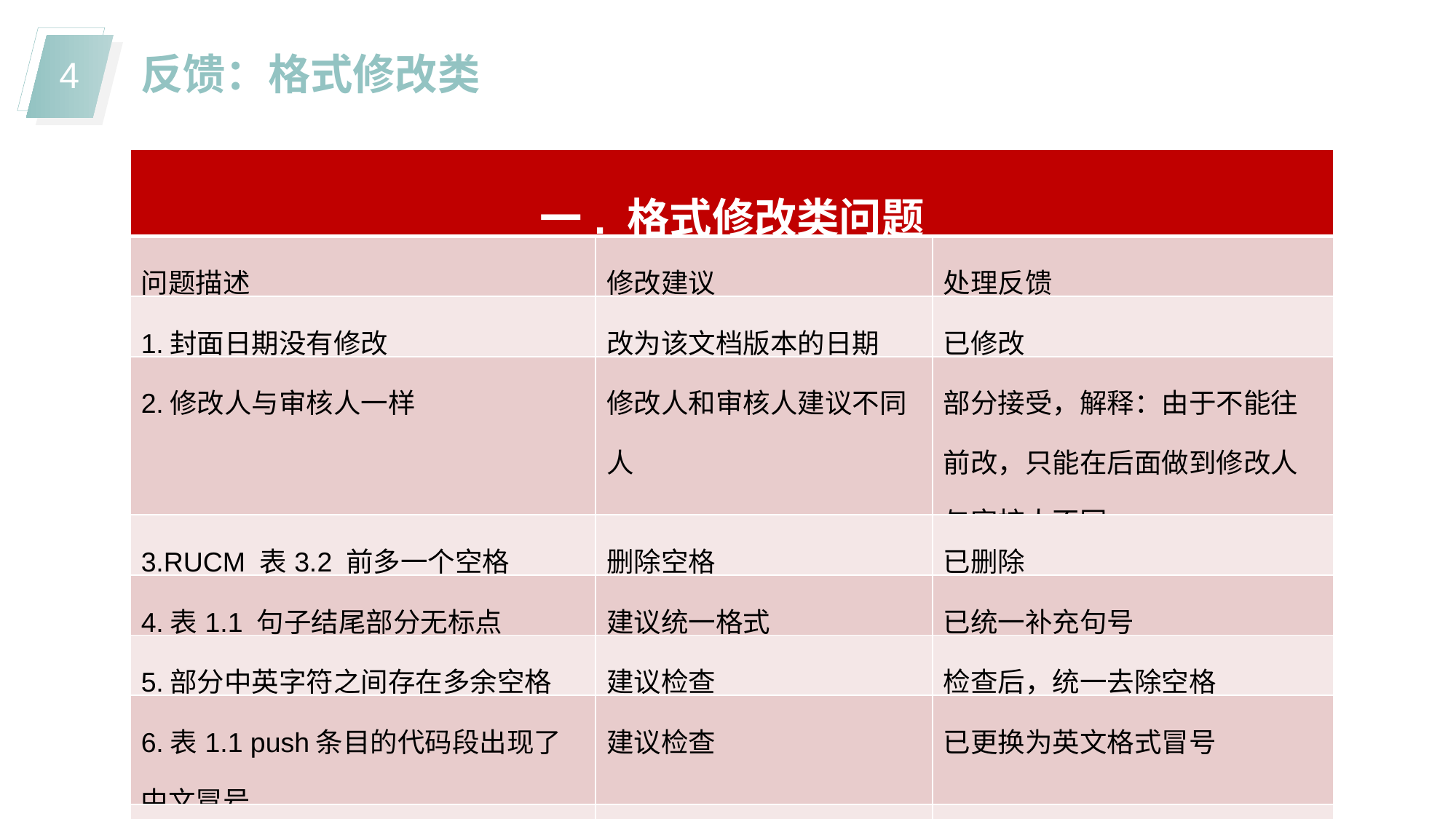

反馈：格式修改类
| 一. 格式修改类问题 |  |  |
| --- | --- | --- |
| 问题描述 | 修改建议 | 处理反馈 |
| 1.封面日期没有修改 | 改为该文档版本的日期 | 已修改 |
| 2.修改人与审核人一样 | 修改人和审核人建议不同人 | 部分接受，解释：由于不能往前改，只能在后面做到修改人与审核人不同 |
| 3.RUCM 表3.2 前多一个空格 | 删除空格 | 已删除 |
| 4.表1.1 句子结尾部分无标点 | 建议统一格式 | 已统一补充句号 |
| 5.部分中英字符之间存在多余空格 | 建议检查 | 检查后，统一去除空格 |
| 6.表1.1 push条目的代码段出现了中文冒号 | 建议检查 | 已更换为英文格式冒号 |
| 7.3.2.1 bindatad后短线缺少空格 | 建议统一格式 | 已统一格式 |